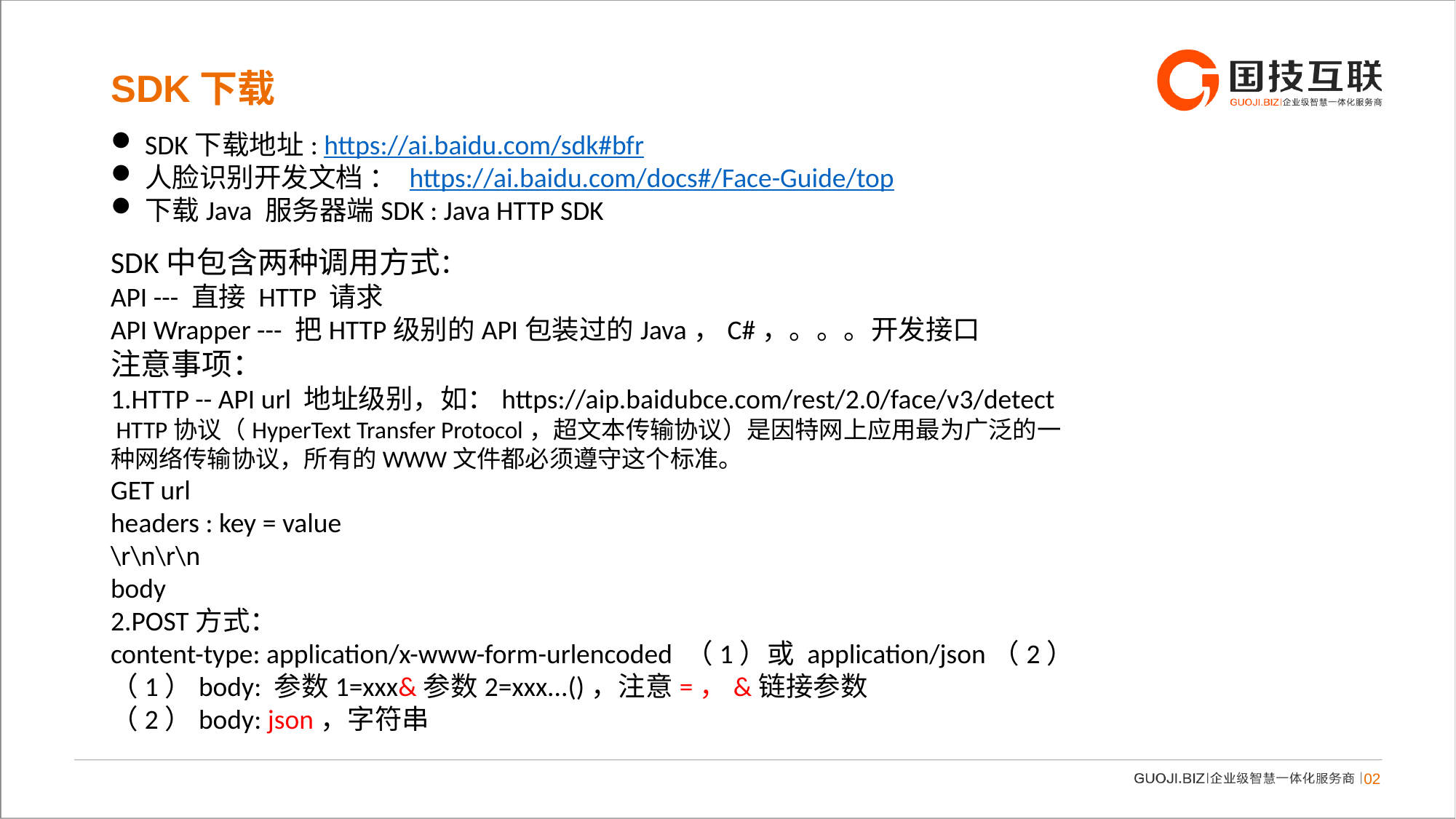

# SDK下载
SDK下载地址: https://ai.baidu.com/sdk#bfr
人脸识别开发文档 ： https://ai.baidu.com/docs#/Face-Guide/top
下载Java 服务器端SDK : Java HTTP SDK

SDK中包含两种调用方式：
API --- 直接 HTTP 请求
API Wrapper --- 把HTTP级别的API包装过的Java，C#，。。。开发接口
注意事项：
1.HTTP -- API url 地址级别，如：https://aip.baidubce.com/rest/2.0/face/v3/detect
 HTTP协议（HyperText Transfer Protocol，超文本传输协议）是因特网上应用最为广泛的一种网络传输协议，所有的WWW文件都必须遵守这个标准。
GET url
headers : key = value
\r\n\r\n
body
2.POST方式：
content-type: application/x-www-form-urlencoded （1）或 application/json（2）
（1）body: 参数1=xxx&参数2=xxx...()，注意=，&链接参数
（2）body: json，字符串

02